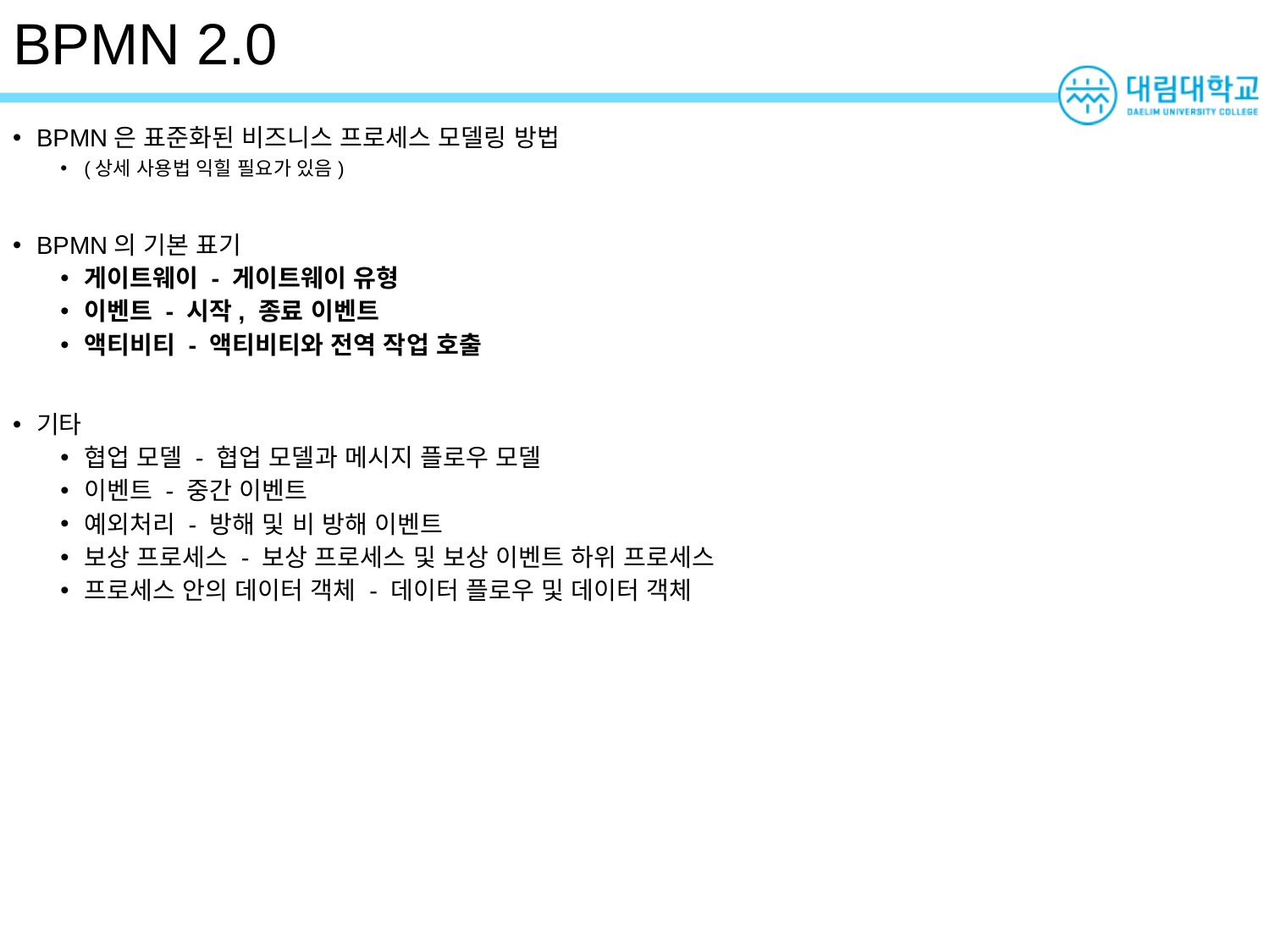

# BPMN 2.0
BPMN은 표준화된 비즈니스 프로세스 모델링 방법
(상세 사용법 익힐 필요가 있음)

BPMN의 기본 표기
게이트웨이 - 게이트웨이 유형
이벤트 - 시작, 종료 이벤트
액티비티 - 액티비티와 전역 작업 호출

기타
협업 모델 - 협업 모델과 메시지 플로우 모델
이벤트 - 중간 이벤트
예외처리 - 방해 및 비 방해 이벤트
보상 프로세스 - 보상 프로세스 및 보상 이벤트 하위 프로세스
프로세스 안의 데이터 객체 - 데이터 플로우 및 데이터 객체